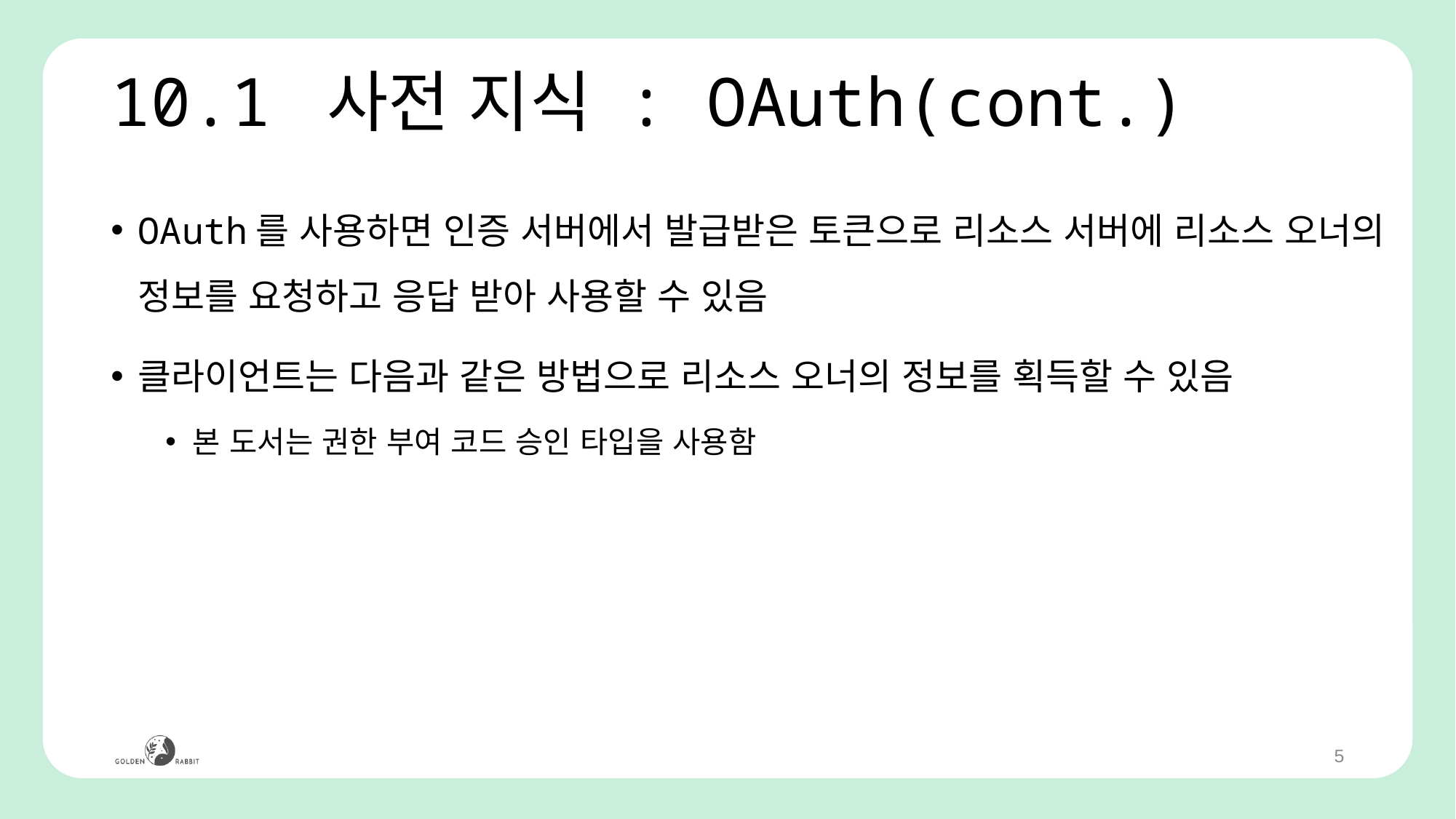

# 10.1 사전 지식 : OAuth(cont.)
OAuth를 사용하면 인증 서버에서 발급받은 토큰으로 리소스 서버에 리소스 오너의 정보를 요청하고 응답 받아 사용할 수 있음
클라이언트는 다음과 같은 방법으로 리소스 오너의 정보를 획득할 수 있음
본 도서는 권한 부여 코드 승인 타입을 사용함

5